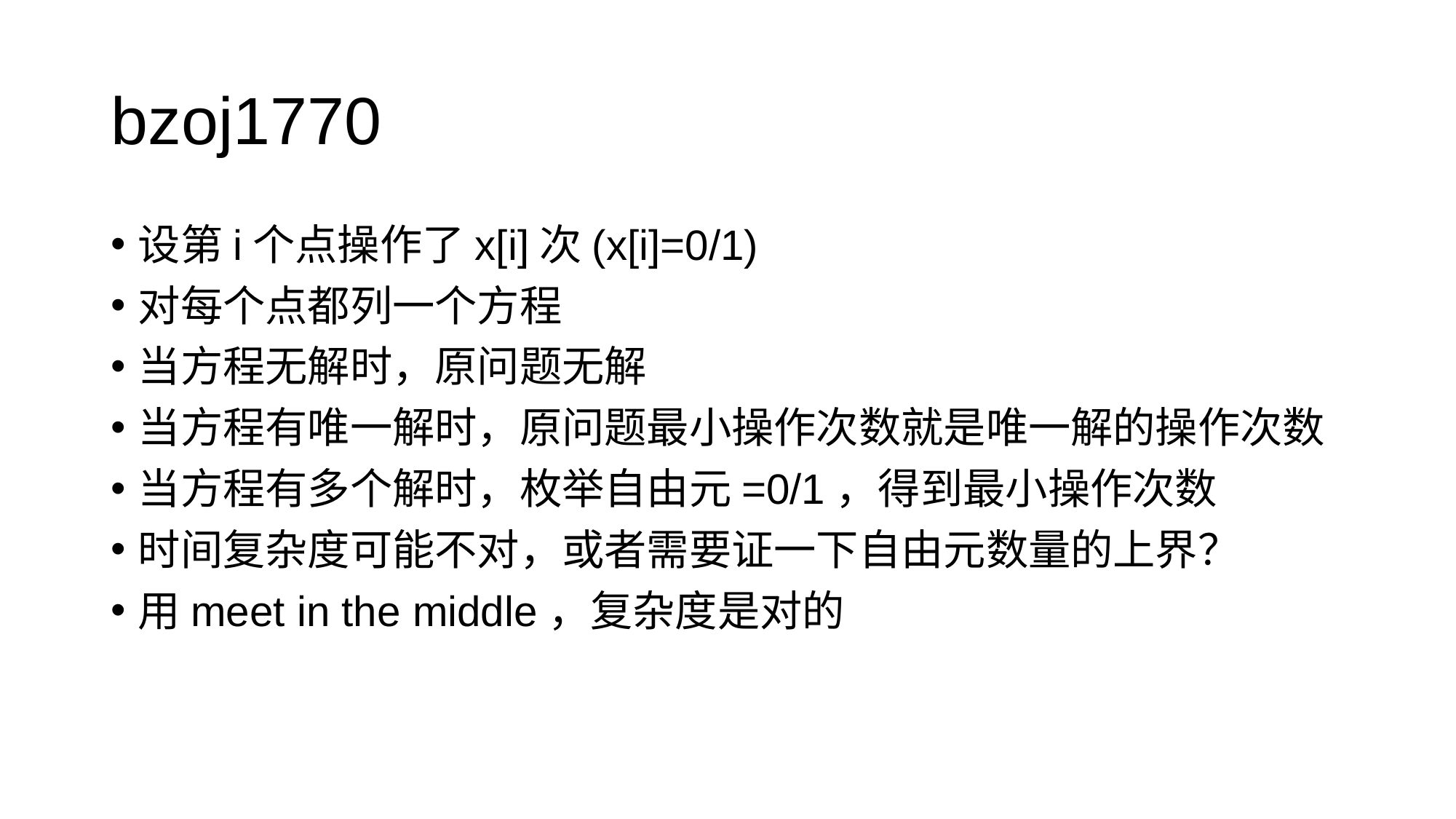

# bzoj1770
设第i个点操作了x[i]次(x[i]=0/1)
对每个点都列一个方程
当方程无解时，原问题无解
当方程有唯一解时，原问题最小操作次数就是唯一解的操作次数
当方程有多个解时，枚举自由元=0/1，得到最小操作次数
时间复杂度可能不对，或者需要证一下自由元数量的上界？
用meet in the middle，复杂度是对的